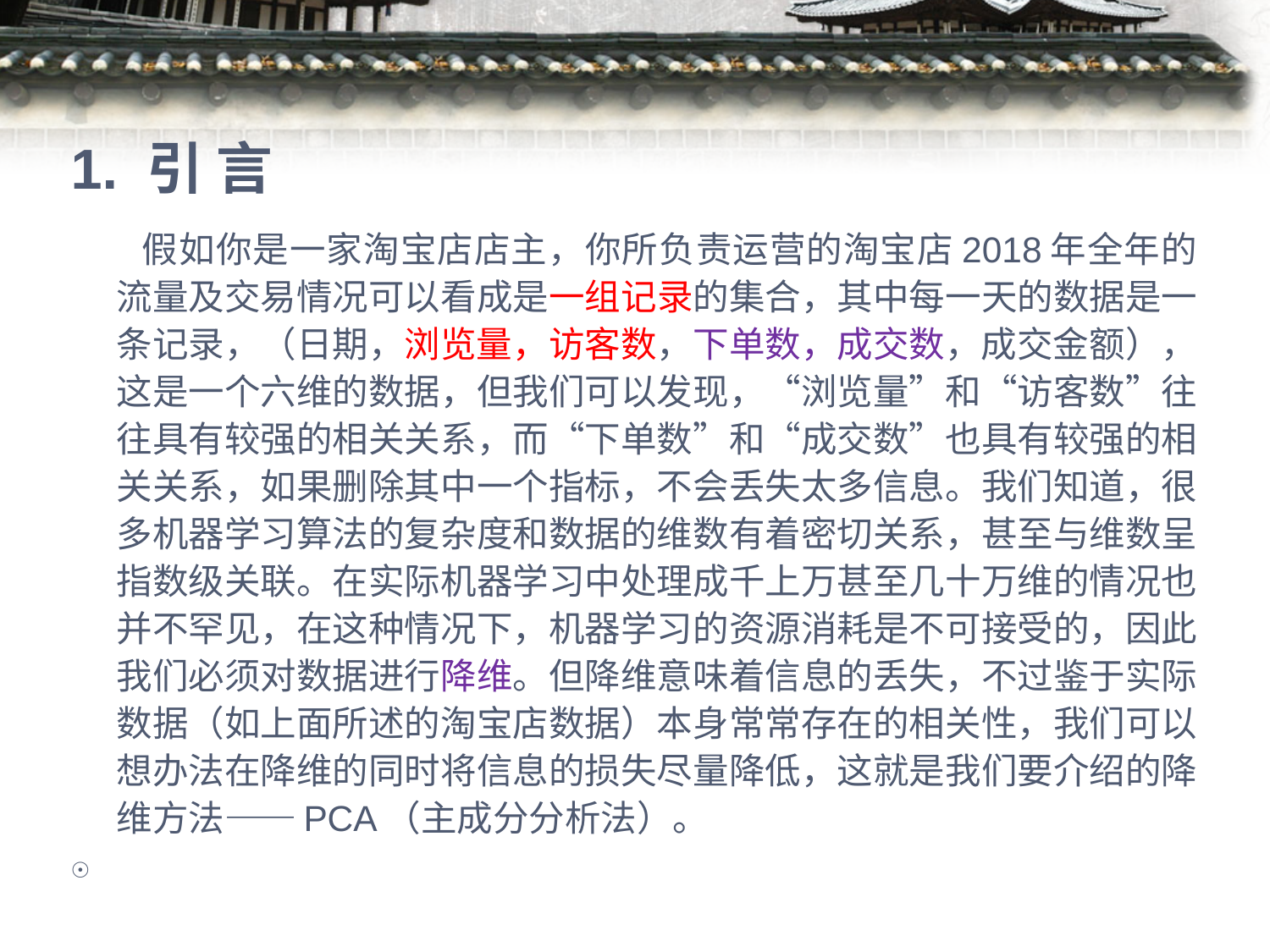

# 1. 引 言
       假如你是一家淘宝店店主，你所负责运营的淘宝店2018年全年的流量及交易情况可以看成是一组记录的集合，其中每一天的数据是一条记录，（日期，浏览量，访客数，下单数，成交数，成交金额），这是一个六维的数据，但我们可以发现，“浏览量”和“访客数”往往具有较强的相关关系，而“下单数”和“成交数”也具有较强的相关关系，如果删除其中一个指标，不会丢失太多信息。我们知道，很多机器学习算法的复杂度和数据的维数有着密切关系，甚至与维数呈指数级关联。在实际机器学习中处理成千上万甚至几十万维的情况也并不罕见，在这种情况下，机器学习的资源消耗是不可接受的，因此我们必须对数据进行降维。但降维意味着信息的丢失，不过鉴于实际数据（如上面所述的淘宝店数据）本身常常存在的相关性，我们可以想办法在降维的同时将信息的损失尽量降低，这就是我们要介绍的降维方法——PCA（主成分分析法）。